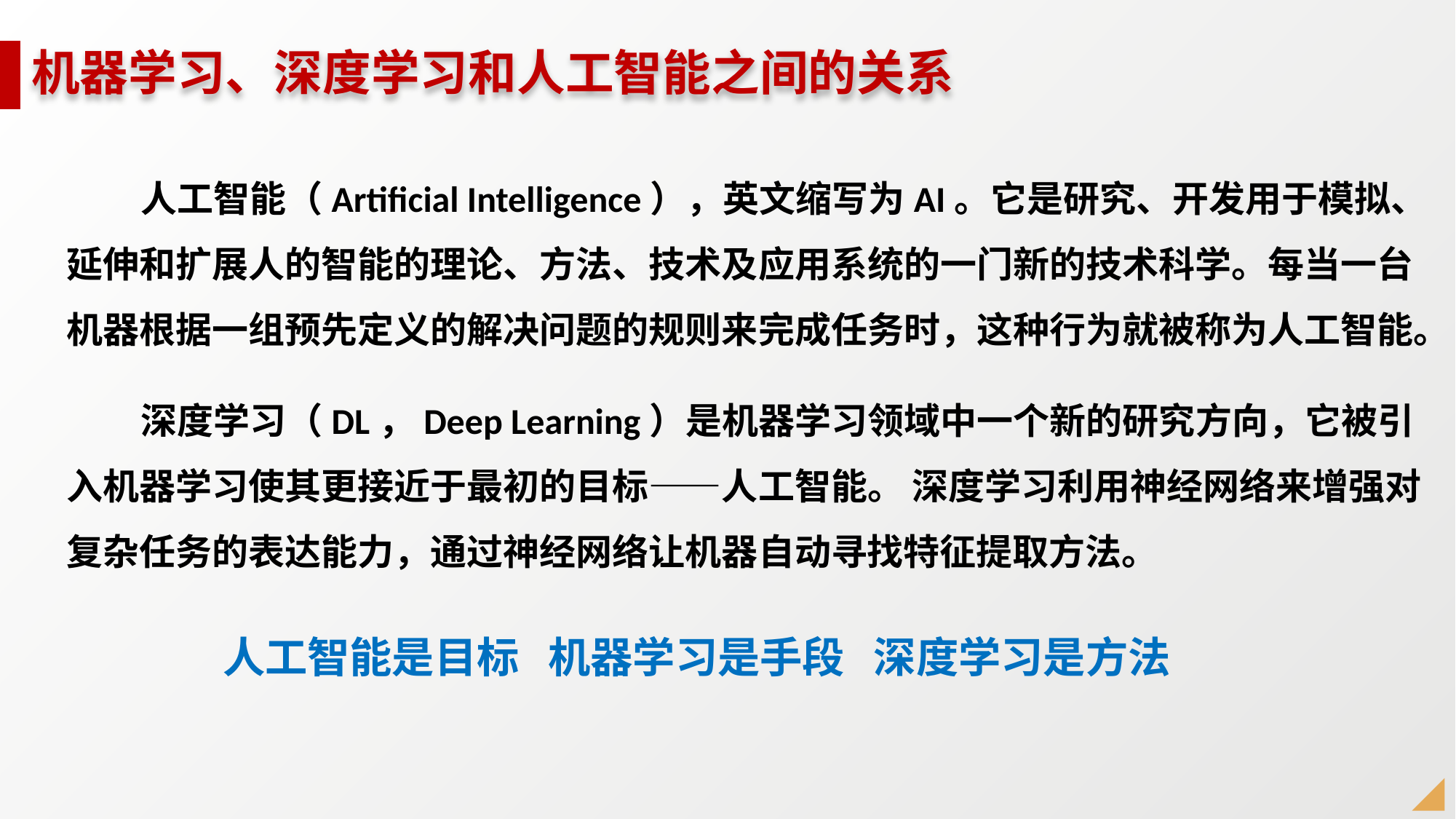

# 机器学习、深度学习和人工智能之间的关系
        人工智能（Artificial Intelligence），英文缩写为AI。它是研究、开发用于模拟、延伸和扩展人的智能的理论、方法、技术及应用系统的一门新的技术科学。每当一台机器根据一组预先定义的解决问题的规则来完成任务时，这种行为就被称为人工智能。
        深度学习（DL，Deep Learning）是机器学习领域中一个新的研究方向，它被引入机器学习使其更接近于最初的目标——人工智能。 深度学习利用神经网络来增强对复杂任务的表达能力，通过神经网络让机器自动寻找特征提取方法。
                  人工智能是目标   机器学习是手段   深度学习是方法